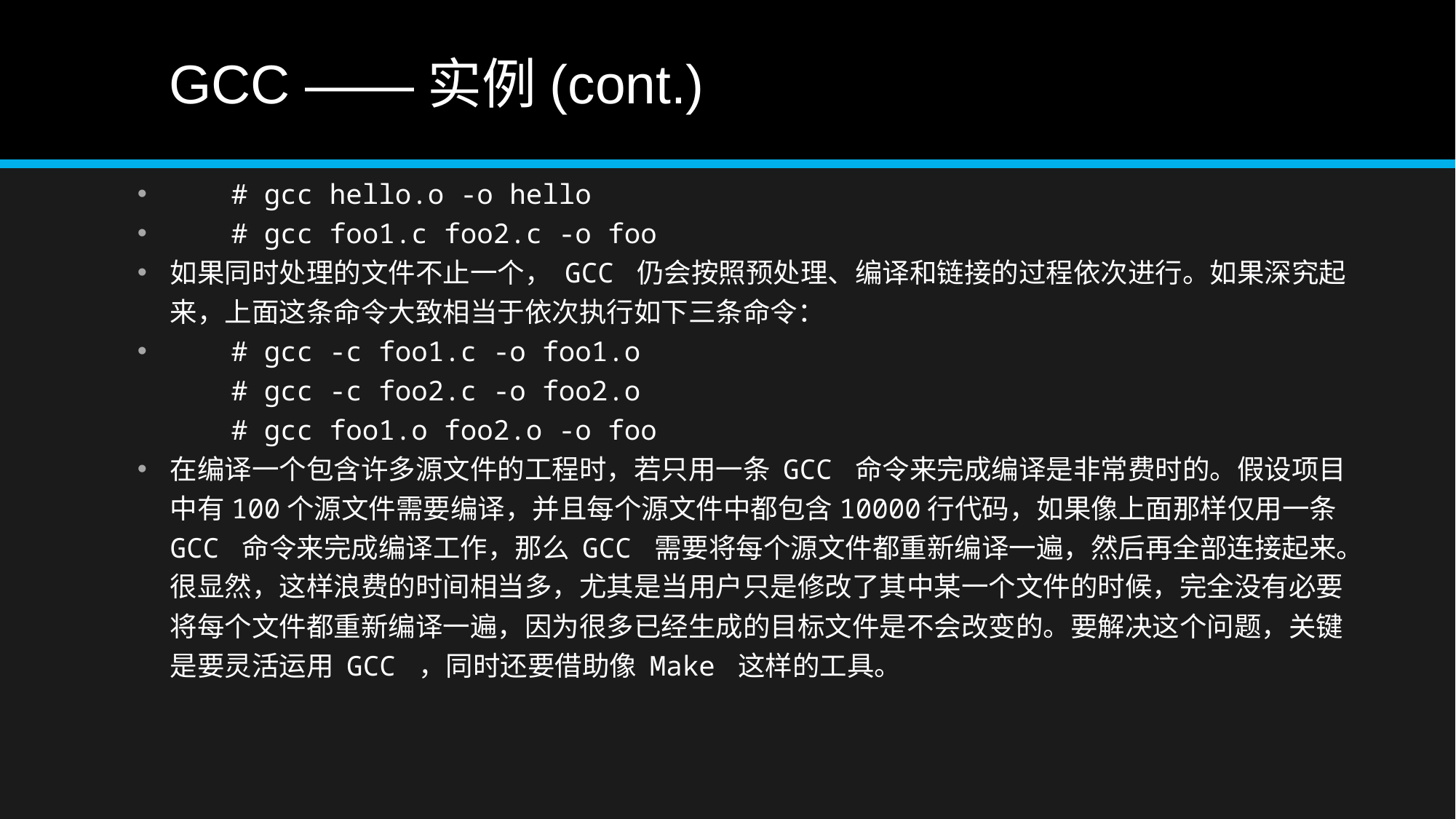

# GCC ——实例(cont.)
　　# gcc hello.o -o hello
　　# gcc foo1.c foo2.c -o foo
如果同时处理的文件不止一个， GCC 仍会按照预处理、编译和链接的过程依次进行。如果深究起来，上面这条命令大致相当于依次执行如下三条命令：
　　# gcc -c foo1.c -o foo1.o
　　# gcc -c foo2.c -o foo2.o
　　# gcc foo1.o foo2.o -o foo
在编译一个包含许多源文件的工程时，若只用一条 GCC 命令来完成编译是非常费时的。假设项目中有100个源文件需要编译，并且每个源文件中都包含10000行代码，如果像上面那样仅用一条 GCC 命令来完成编译工作，那么 GCC 需要将每个源文件都重新编译一遍，然后再全部连接起来。很显然，这样浪费的时间相当多，尤其是当用户只是修改了其中某一个文件的时候，完全没有必要将每个文件都重新编译一遍，因为很多已经生成的目标文件是不会改变的。要解决这个问题，关键是要灵活运用 GCC ，同时还要借助像 Make 这样的工具。